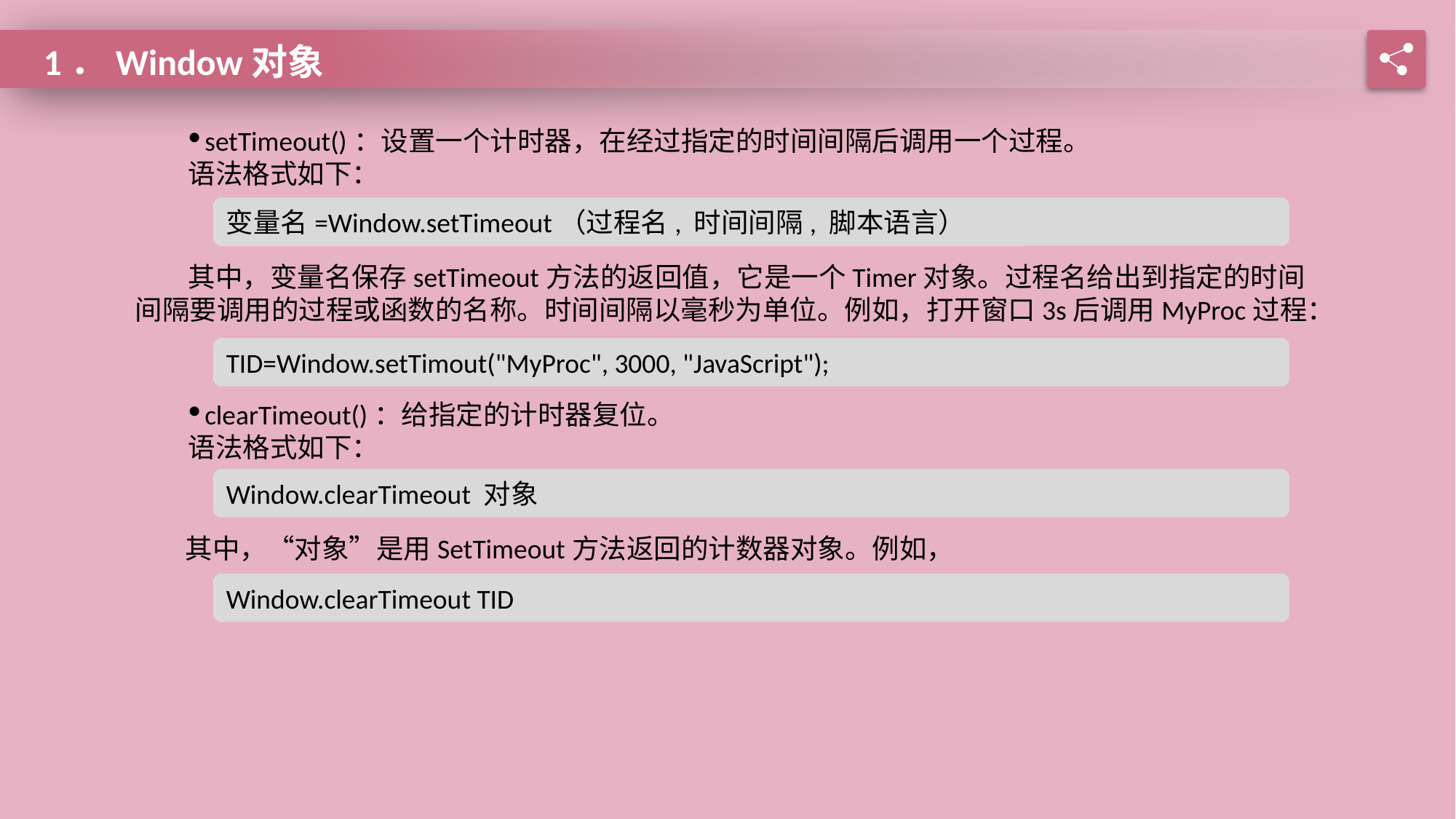

1．Window对象
setTimeout()：设置一个计时器，在经过指定的时间间隔后调用一个过程。
语法格式如下：
变量名=Window.setTimeout（过程名, 时间间隔, 脚本语言）
其中，变量名保存setTimeout方法的返回值，它是一个Timer对象。过程名给出到指定的时间间隔要调用的过程或函数的名称。时间间隔以毫秒为单位。例如，打开窗口3s后调用MyProc过程：
TID=Window.setTimout("MyProc", 3000, "JavaScript");
clearTimeout()：给指定的计时器复位。
语法格式如下：
Window.clearTimeout 对象
其中，“对象”是用SetTimeout方法返回的计数器对象。例如，
Window.clearTimeout TID